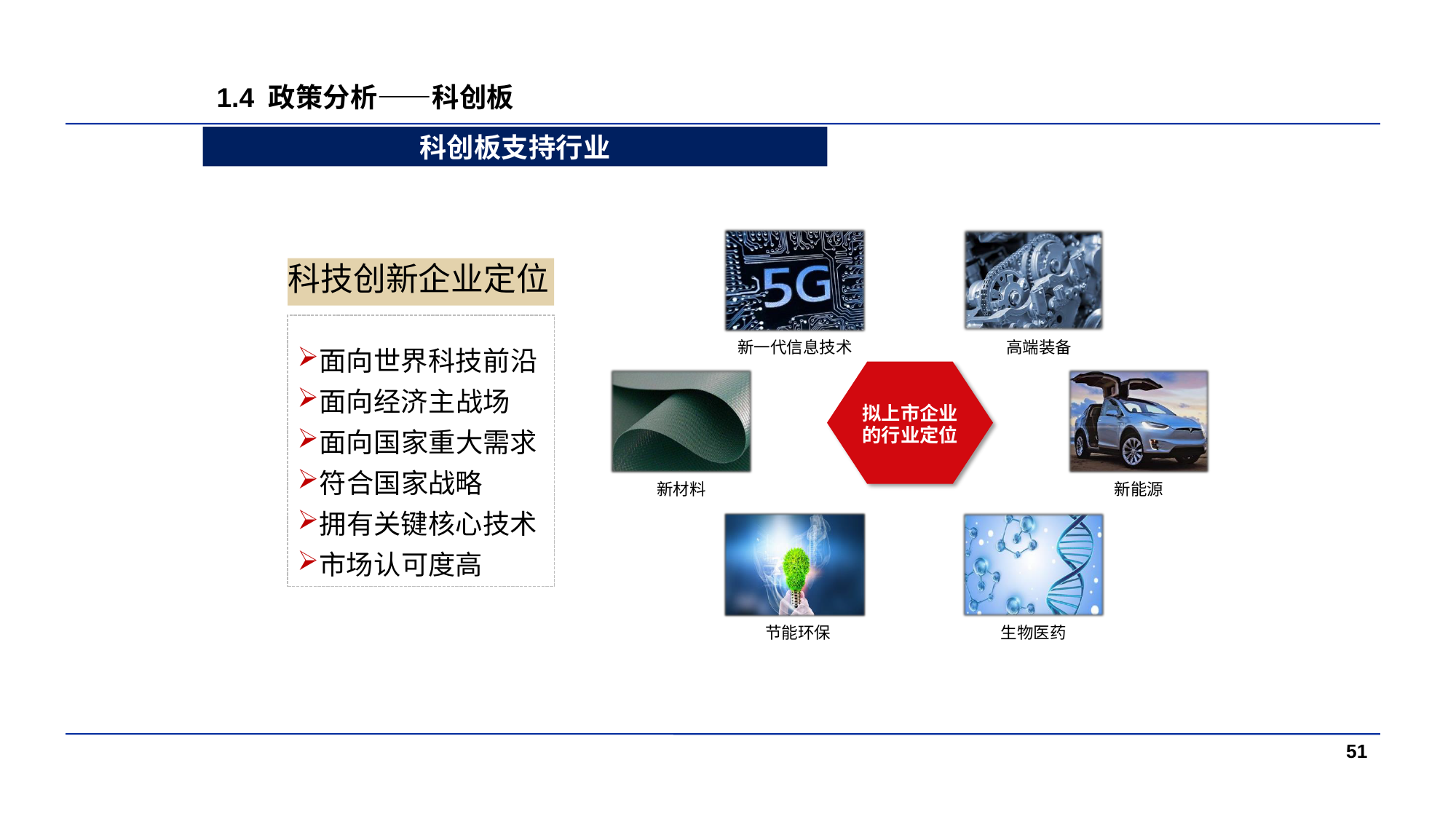

# 1.4 政策分析——科创板
科创板支持行业

科技创新企业定位

面向世界科技前沿
面向经济主战场
面向国家重大需求
符合国家战略
拥有关键核心技术
市场认可度高
新一代信息技术
高端装备

拟上市企业 的行业定位
新能源
新材料

节能环保
生物医药